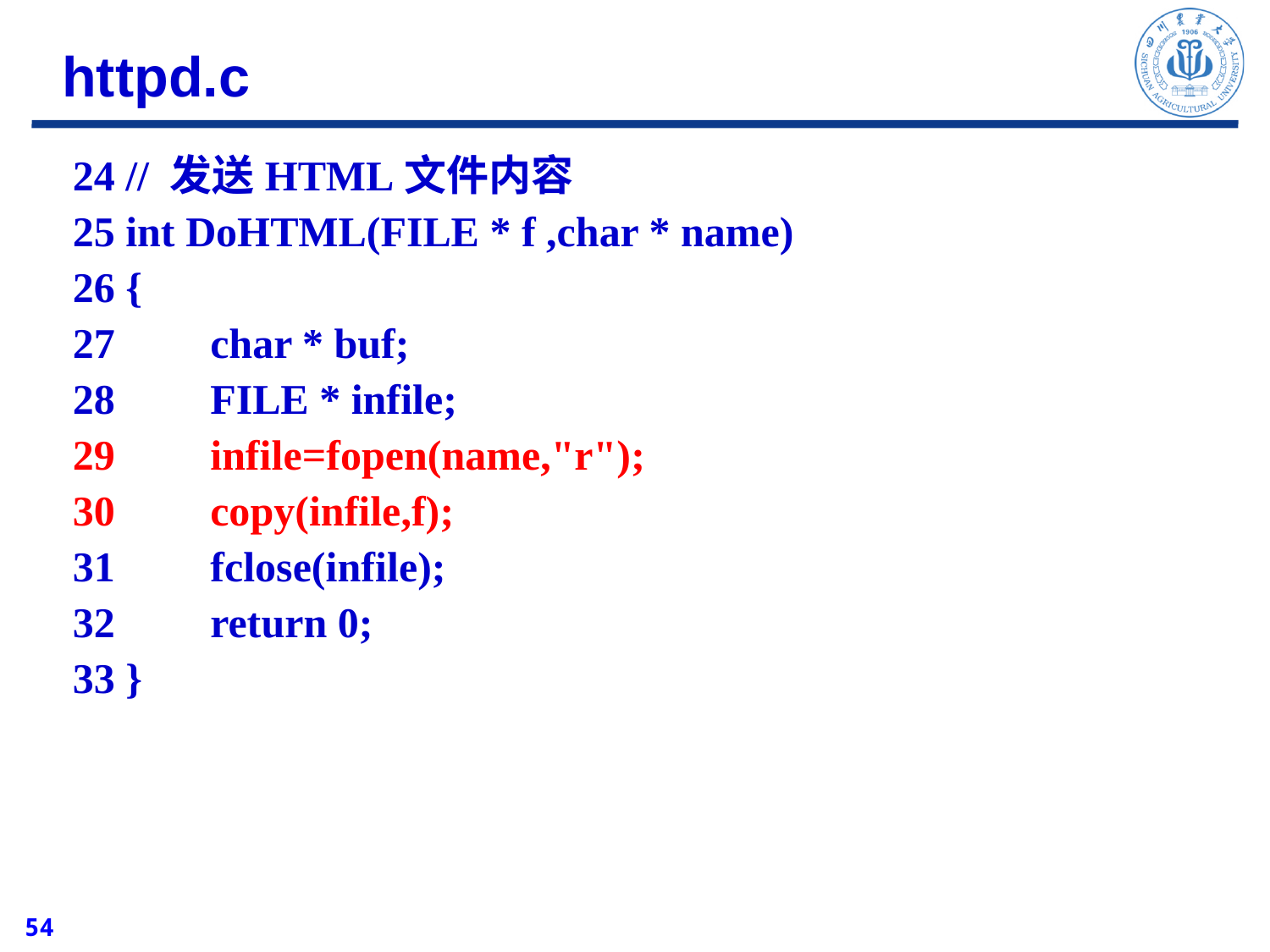

httpd.c
 24 // 发送HTML文件内容
 25 int DoHTML(FILE * f ,char * name)
 26 {
 27         char * buf;
 28         FILE * infile;
 29         infile=fopen(name,"r");
 30         copy(infile,f);
 31         fclose(infile);
 32         return 0;
 33 }